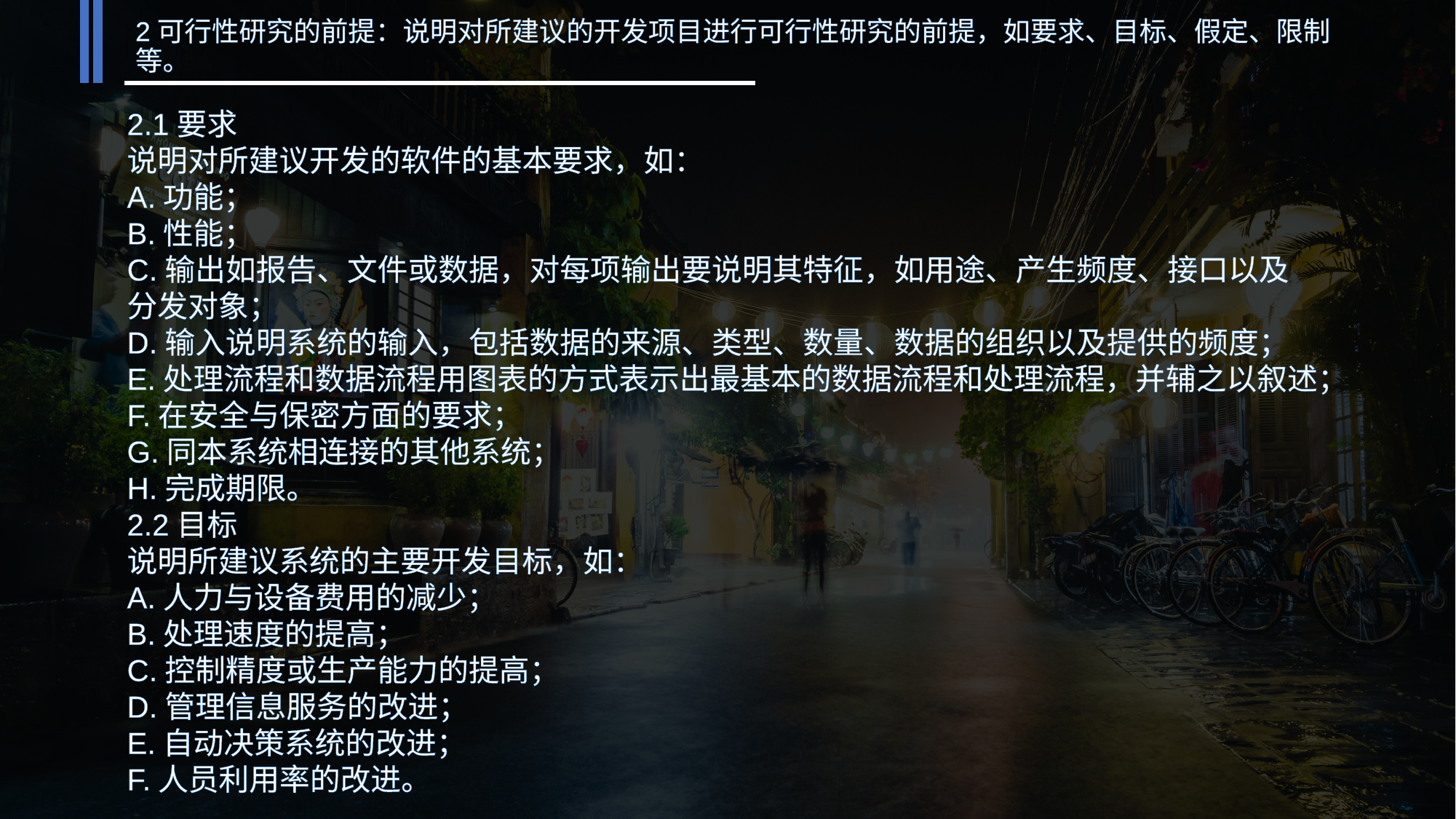

2可行性研究的前提：说明对所建议的开发项目进行可行性研究的前提，如要求、目标、假定、限制等。
2.1要求
说明对所建议开发的软件的基本要求，如：
A.功能；
B.性能；
C.输出如报告、文件或数据，对每项输出要说明其特征，如用途、产生频度、接口以及分发对象；
D.输入说明系统的输入，包括数据的来源、类型、数量、数据的组织以及提供的频度；
E.处理流程和数据流程用图表的方式表示出最基本的数据流程和处理流程，并辅之以叙述；
F.在安全与保密方面的要求；
G.同本系统相连接的其他系统；
H.完成期限。
2.2目标
说明所建议系统的主要开发目标，如：
A.人力与设备费用的减少；
B.处理速度的提高；
C.控制精度或生产能力的提高；
D.管理信息服务的改进；
E.自动决策系统的改进；
F.人员利用率的改进。